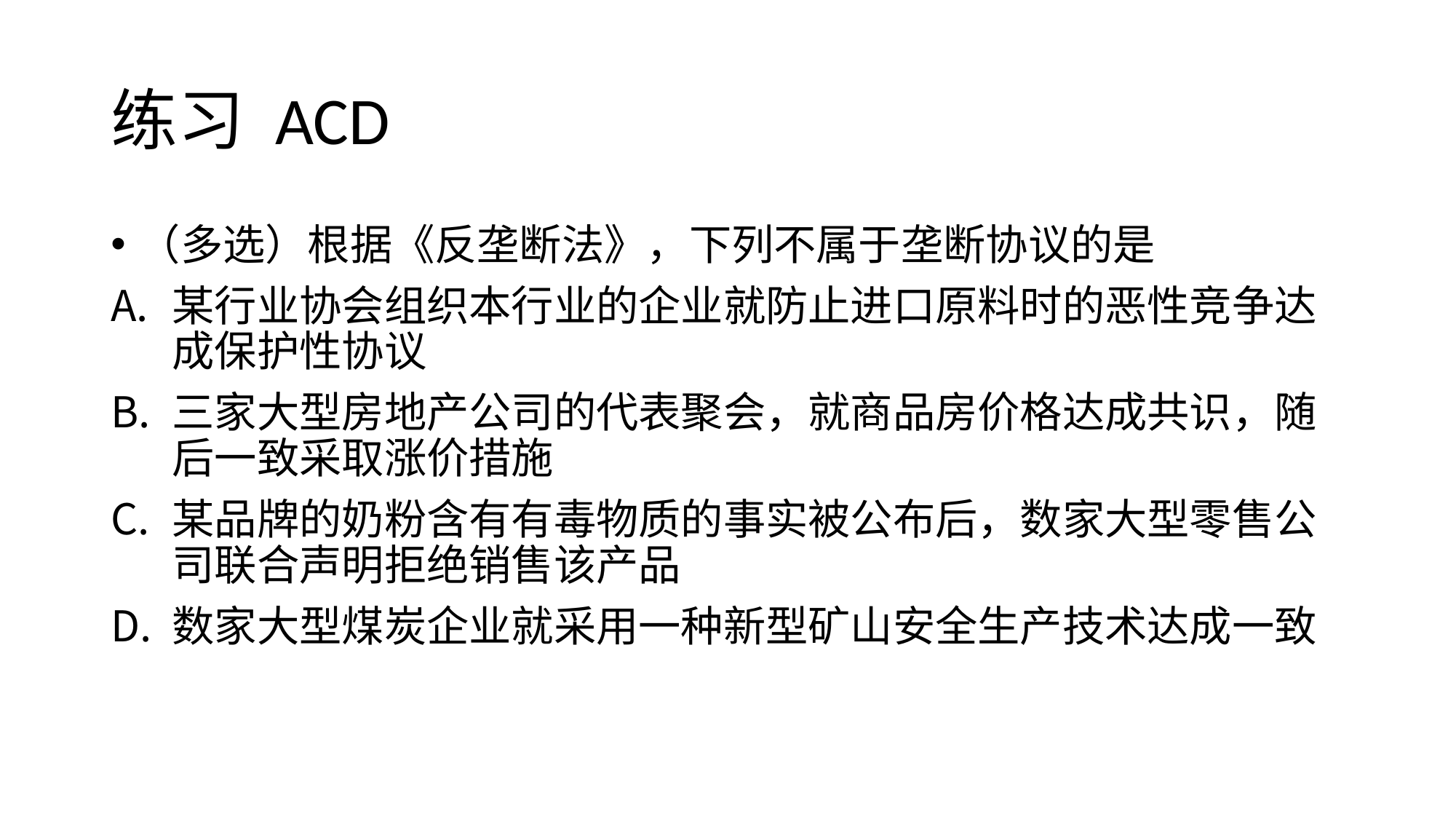

# 练习 ACD
（多选）根据《反垄断法》，下列不属于垄断协议的是
某行业协会组织本行业的企业就防止进口原料时的恶性竞争达成保护性协议
三家大型房地产公司的代表聚会，就商品房价格达成共识，随后一致采取涨价措施
某品牌的奶粉含有有毒物质的事实被公布后，数家大型零售公司联合声明拒绝销售该产品
数家大型煤炭企业就采用一种新型矿山安全生产技术达成一致